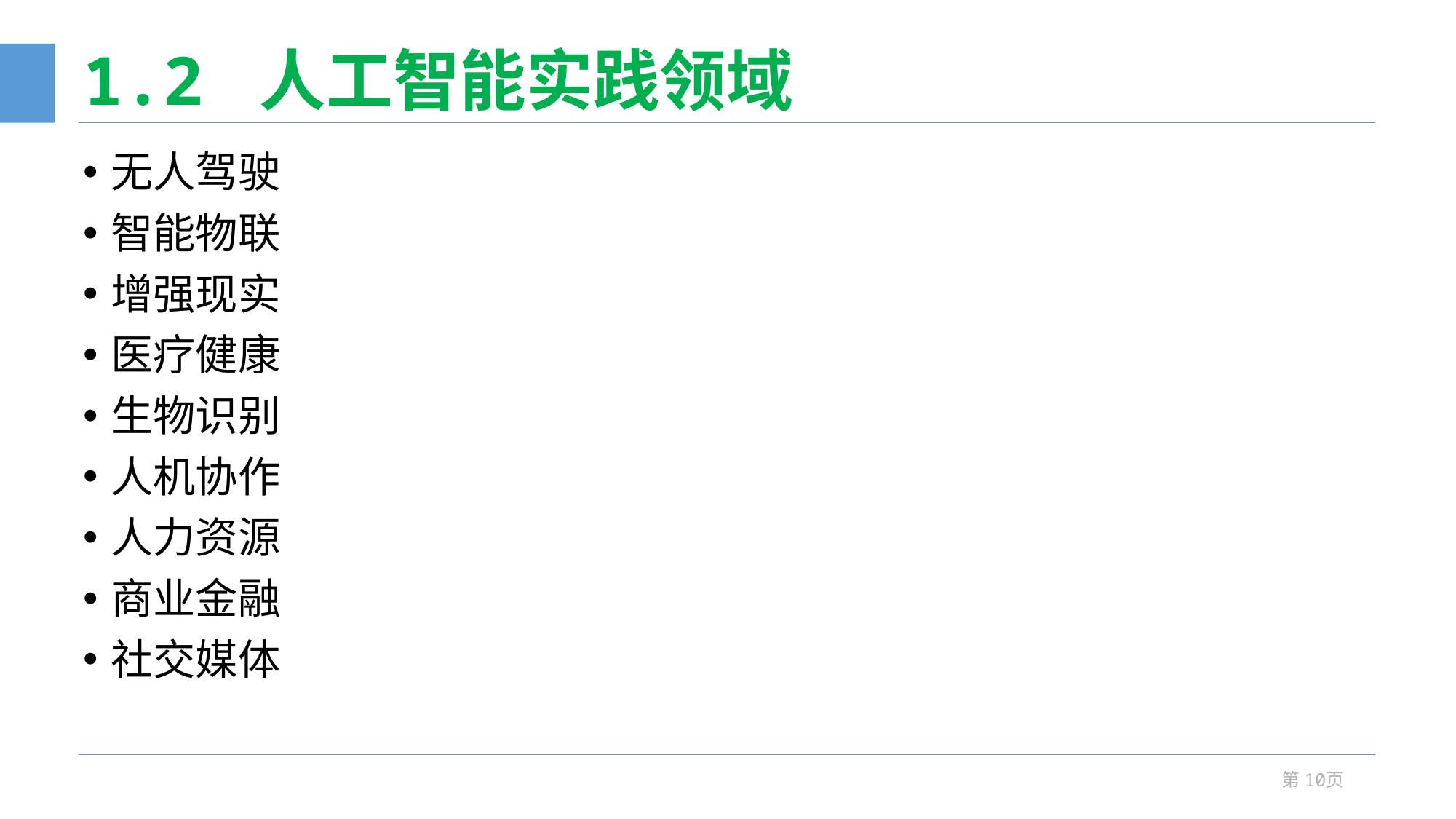

# 1.2 人工智能实践领域
无人驾驶
智能物联
增强现实
医疗健康
生物识别
人机协作
人力资源
商业金融
社交媒体

第10页